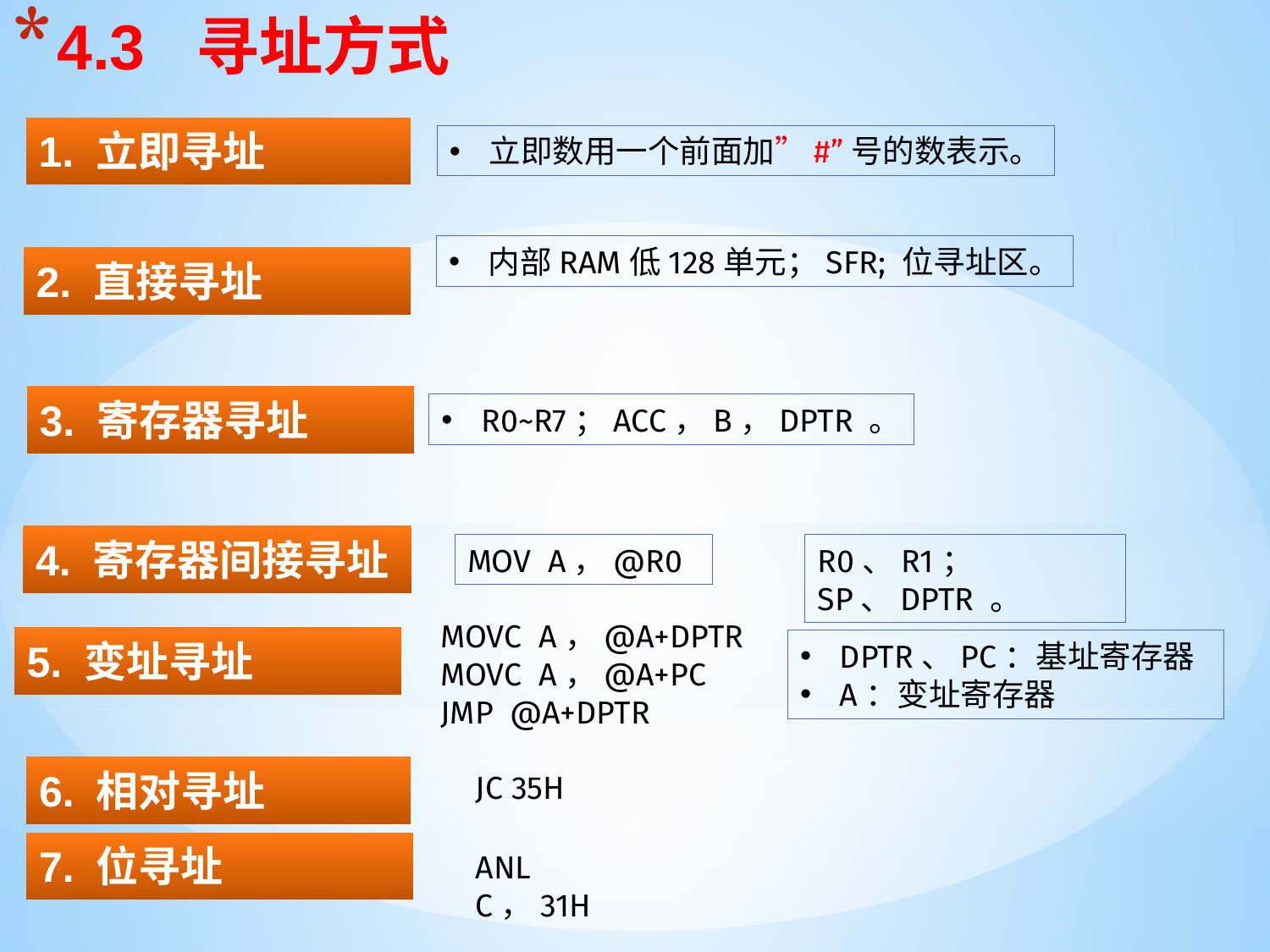

# 4.3  寻址方式
1. 立即寻址
立即数用一个前面加”#”号的数表示。
内部RAM低128单元；SFR; 位寻址区。
2. 直接寻址
3. 寄存器寻址
R0~R7；ACC，B，DPTR 。
4. 寄存器间接寻址
MOV  A，@R0
R0、R1；SP、DPTR 。
MOVC  A，@A+DPTR
MOVC  A，@A+PC
JMP  @A+DPTR
5. 变址寻址
DPTR、PC：基址寄存器
A：变址寄存器
6. 相对寻址
JC 35H
7. 位寻址
ANL  C，31H